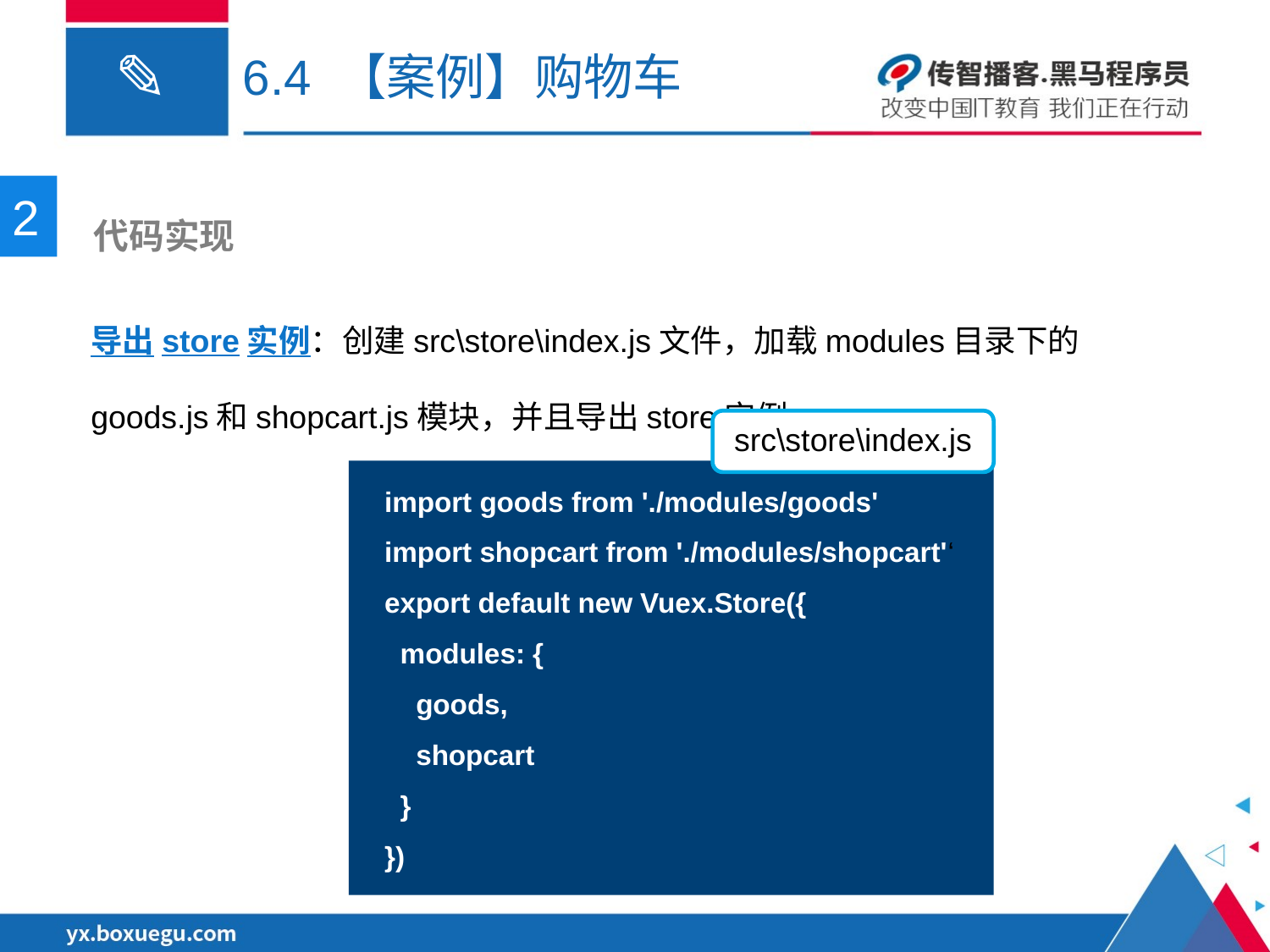

6.4 【案例】购物车

2
  代码实现
导出store实例：创建src\store\index.js文件，加载modules目录下的goods.js和shopcart.js模块，并且导出store实例。
src\store\index.js

import goods from './modules/goods'
import shopcart from './modules/shopcart'‘
export default new Vuex.Store({
  modules: {
    goods,
    shopcart
  }
})